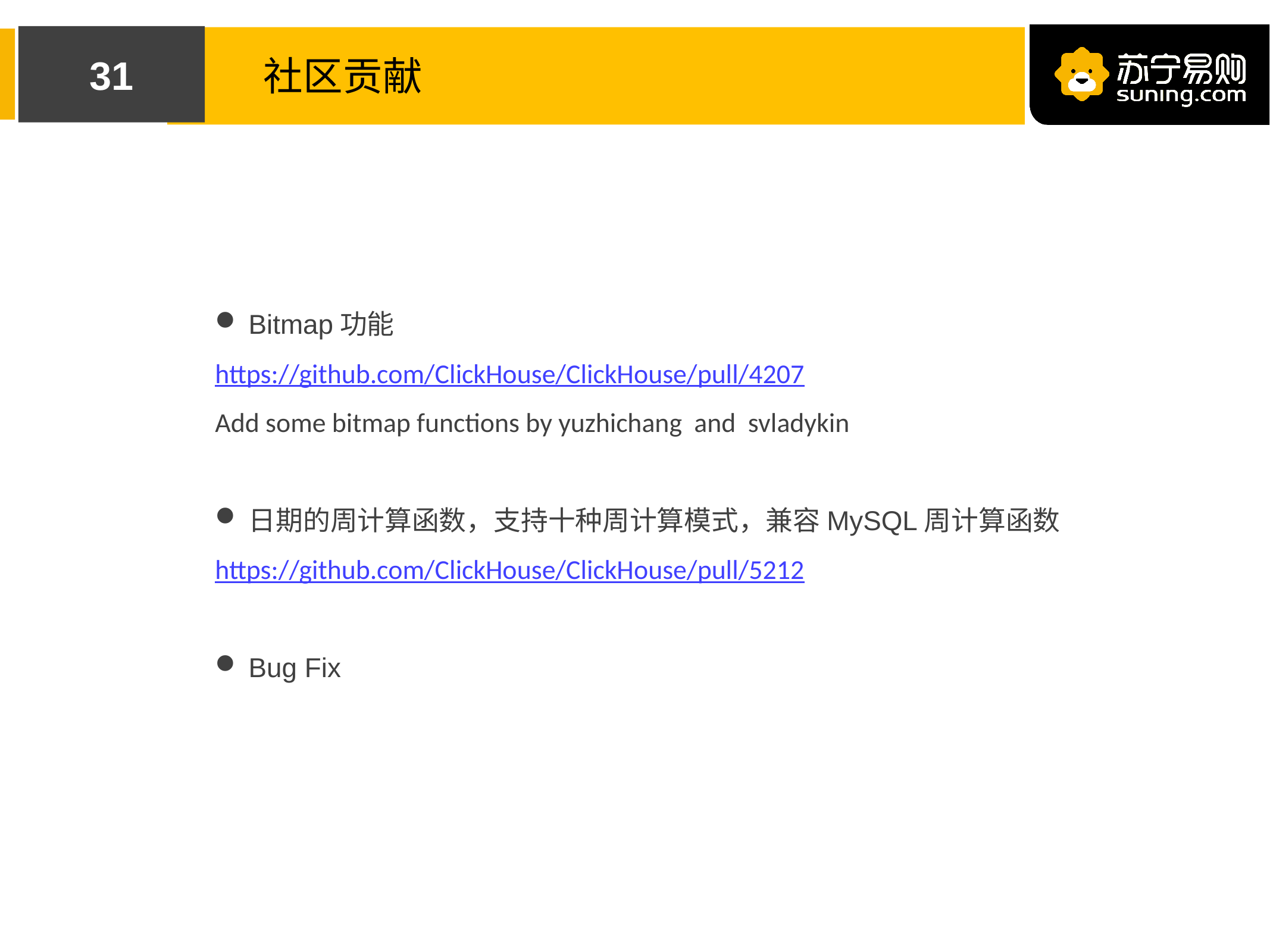

31
社区贡献
Bitmap功能
https://github.com/ClickHouse/ClickHouse/pull/4207
Add some bitmap functions by yuzhichang  and  svladykin

日期的周计算函数，支持十种周计算模式，兼容MySQL周计算函数
https://github.com/ClickHouse/ClickHouse/pull/5212

Bug Fix